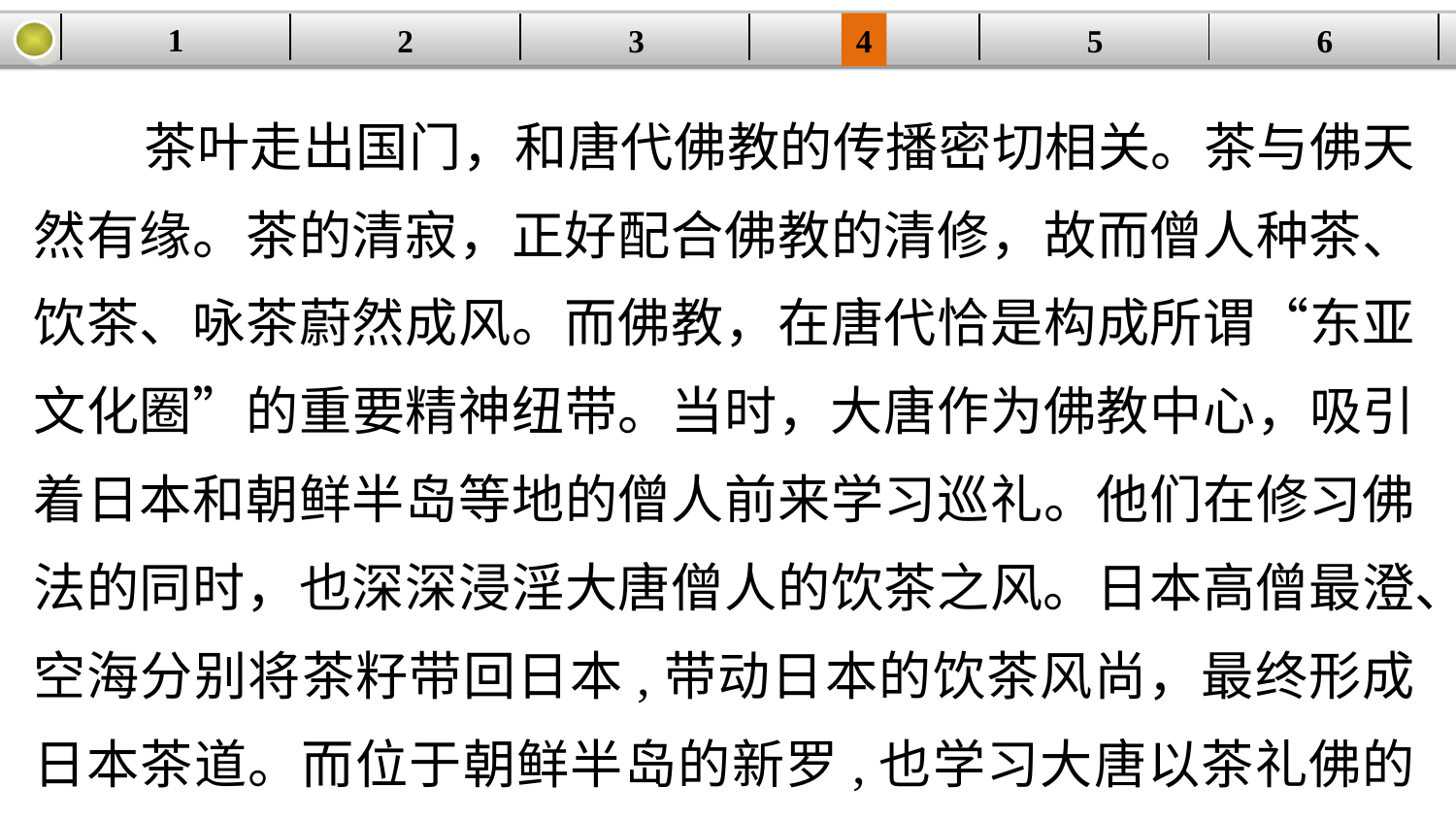

1
3
4
5
6
2
|  |  |  |  |  |  |
| --- | --- | --- | --- | --- | --- |

        茶叶走出国门，和唐代佛教的传播密切相关。茶与佛天然有缘。茶的清寂，正好配合佛教的清修，故而僧人种茶、饮茶、咏茶蔚然成风。而佛教，在唐代恰是构成所谓“东亚文化圈”的重要精神纽带。当时，大唐作为佛教中心，吸引着日本和朝鲜半岛等地的僧人前来学习巡礼。他们在修习佛法的同时，也深深浸淫大唐僧人的饮茶之风。日本高僧最澄、空海分别将茶籽带回日本,带动日本的饮茶风尚，最终形成日本茶道。而位于朝鲜半岛的新罗,也学习大唐以茶礼佛的风范，